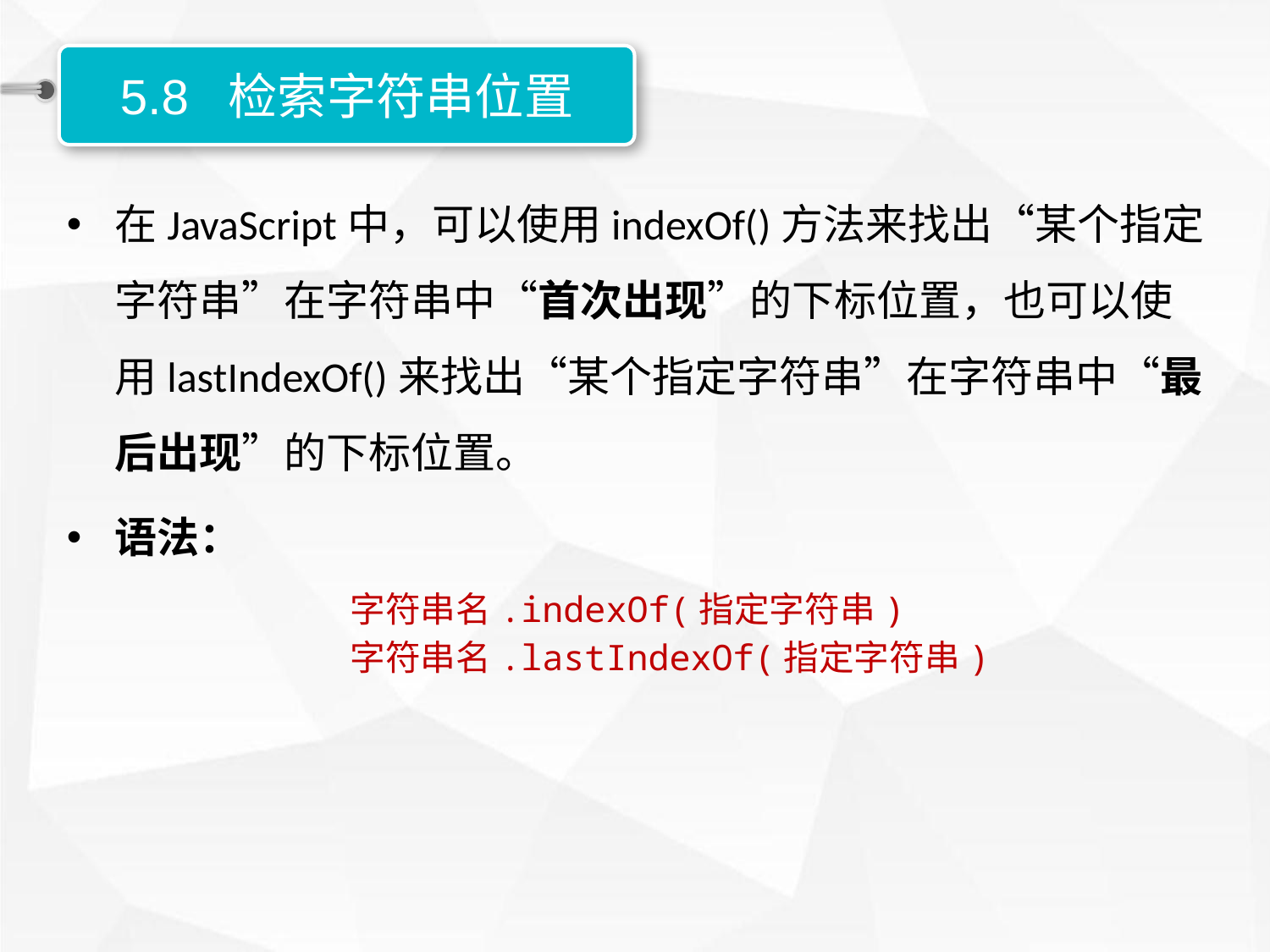

5.8  检索字符串位置

在JavaScript中，可以使用indexOf()方法来找出“某个指定字符串”在字符串中“首次出现”的下标位置，也可以使用lastIndexOf()来找出“某个指定字符串”在字符串中“最后出现”的下标位置。
语法：
字符串名.indexOf(指定字符串)
字符串名.lastIndexOf(指定字符串)